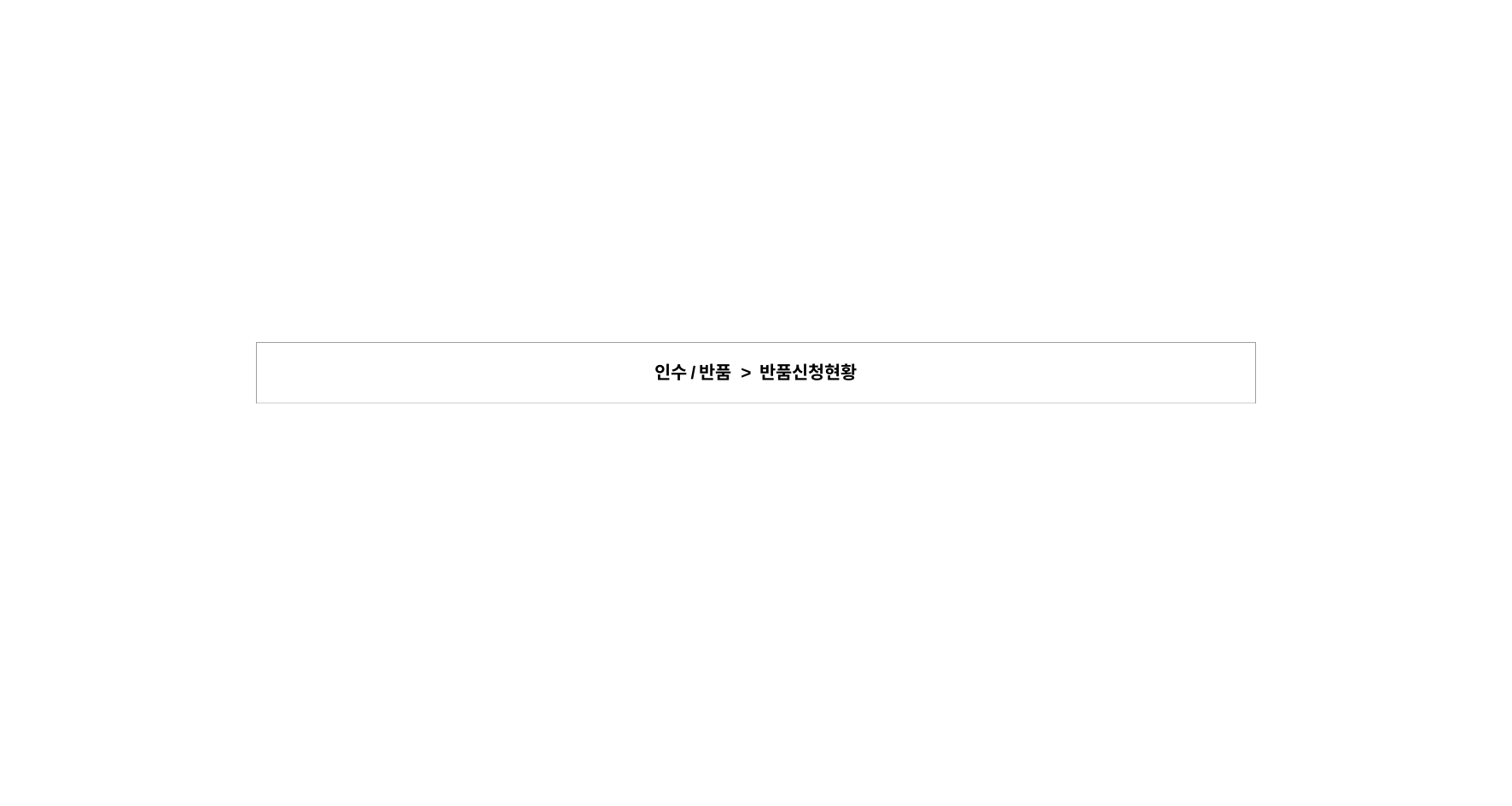

| 인수/반품 > 반품신청현황 |
| --- |